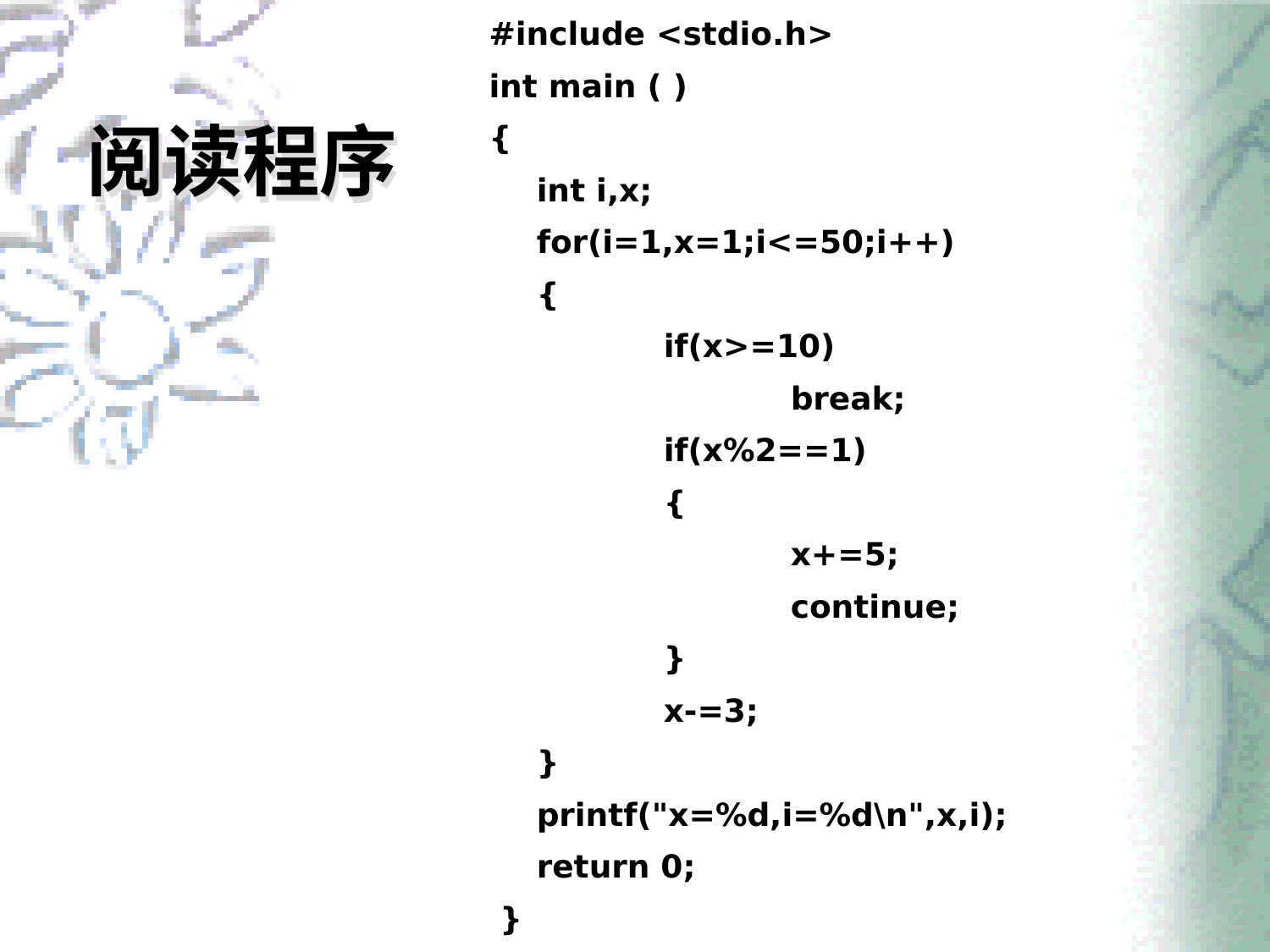

#include <stdio.h>
int main ( )
{
	int i,x;
	for(i=1,x=1;i<=50;i++)
	{
		if(x>=10)
			break;
		if(x%2==1)
		{
			x+=5;
			continue;
		}
		x-=3;
	}
	printf("x=%d,i=%d\n",x,i);
	return 0;
 }
# 阅读程序